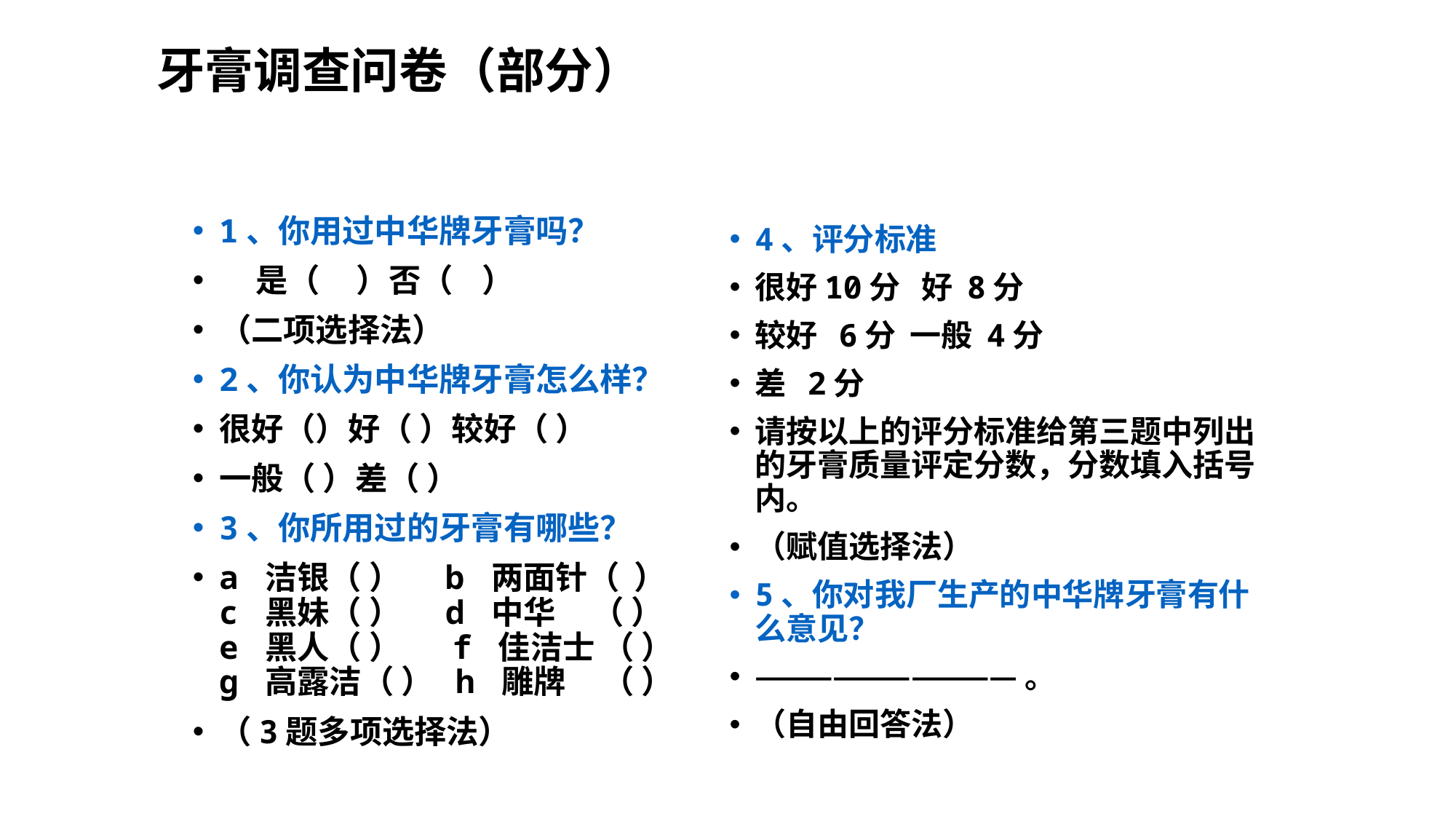

# 牙膏调查问卷（部分）
1、你用过中华牌牙膏吗？
    是（     ）否（    ）
（二项选择法）
2、你认为中华牌牙膏怎么样？
很好（）好（ ）较好（ ）
一般（ ）差（ ）
3、你所用过的牙膏有哪些？
a 洁银（ ）     b 两面针（  ）    c 黑妹（ ）     d 中华     （ ）    e 黑人（ ）      f 佳洁士 （ ） g 高露洁（ ）  h 雕牌     （ ）
（3题多项选择法）

4、评分标准
很好10分   好 8分
较好  6分  一般 4分
差  2分
请按以上的评分标准给第三题中列出的牙膏质量评定分数，分数填入括号内。
（赋值选择法）
5、你对我厂生产的中华牌牙膏有什么意见？
——————————。
（自由回答法）